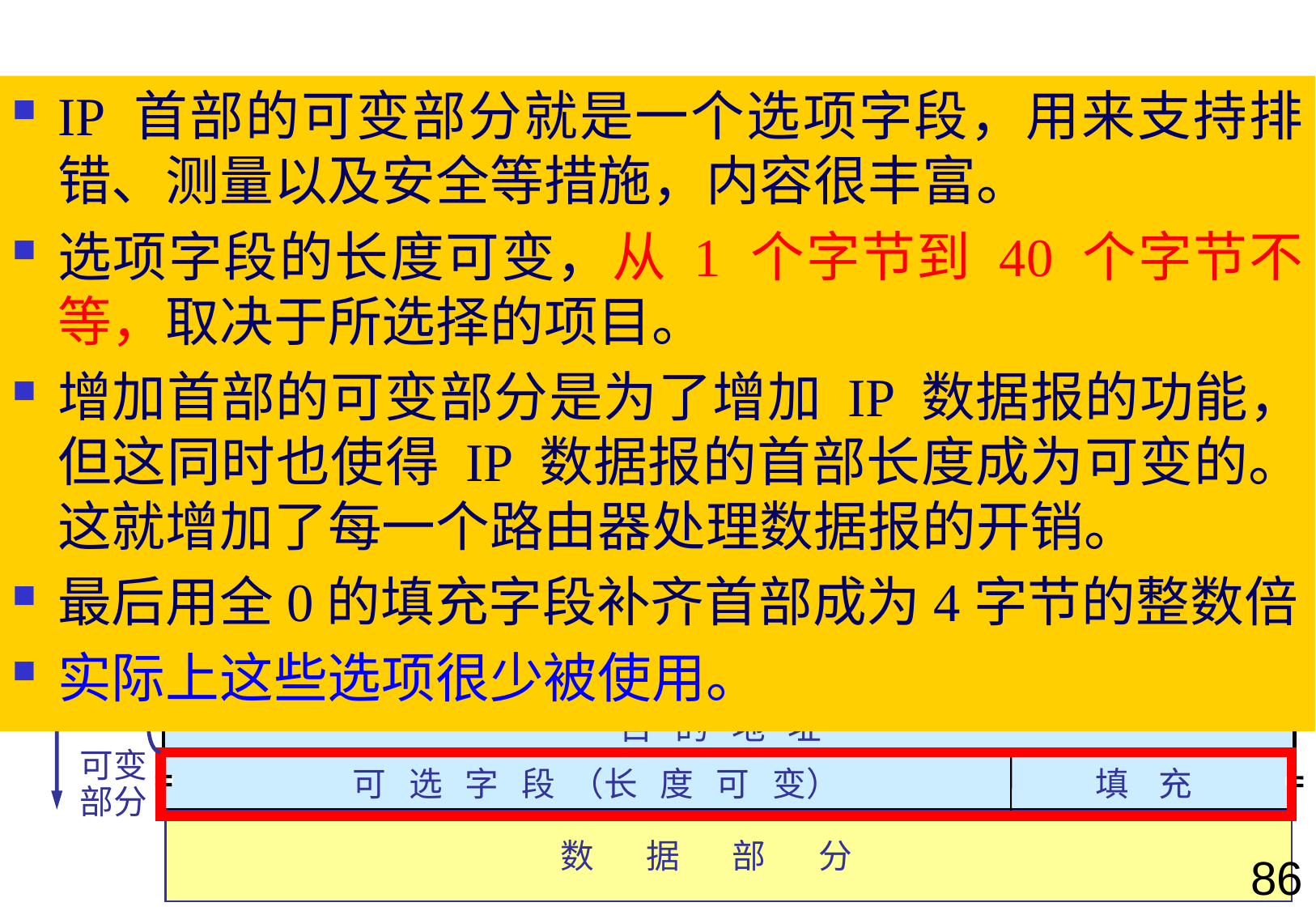

IP 首部的可变部分就是一个选项字段，用来支持排错、测量以及安全等措施，内容很丰富。
选项字段的长度可变，从 1 个字节到 40 个字节不等，取决于所选择的项目。
增加首部的可变部分是为了增加 IP 数据报的功能，但这同时也使得 IP 数据报的首部长度成为可变的。这就增加了每一个路由器处理数据报的开销。
最后用全0的填充字段补齐首部成为4字节的整数倍
实际上这些选项很少被使用。
位
0
4
8
16
19
24
31

首部长度
版 本
区 分 服 务
总   长   度

固
定
部
分

标    识
标志
片   偏   移
首
部

生 存 时 间
协    议
首   部   检   验   和

源   地   址

目   的   地   址
可变
部分

可   选   字   段  （长   度   可   变）
填    充

数       据       部       分
86